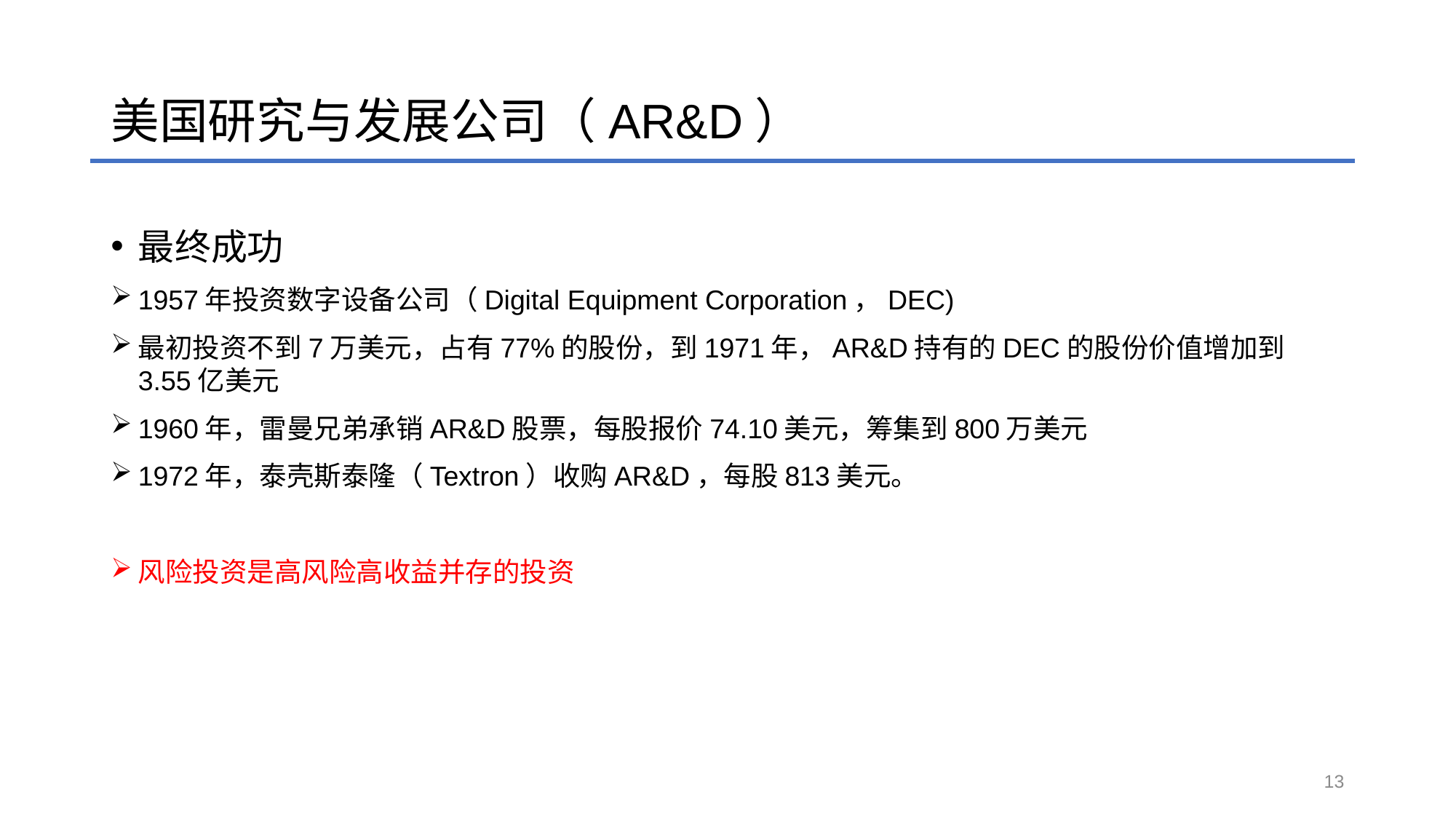

# 美国研究与发展公司（AR&D）
最终成功
1957年投资数字设备公司（Digital Equipment Corporation，DEC)
最初投资不到7万美元，占有77%的股份，到1971年，AR&D持有的DEC的股份价值增加到3.55亿美元
1960年，雷曼兄弟承销AR&D股票，每股报价74.10美元，筹集到800万美元
1972年，泰壳斯泰隆（Textron）收购AR&D，每股813美元。

风险投资是高风险高收益并存的投资

13